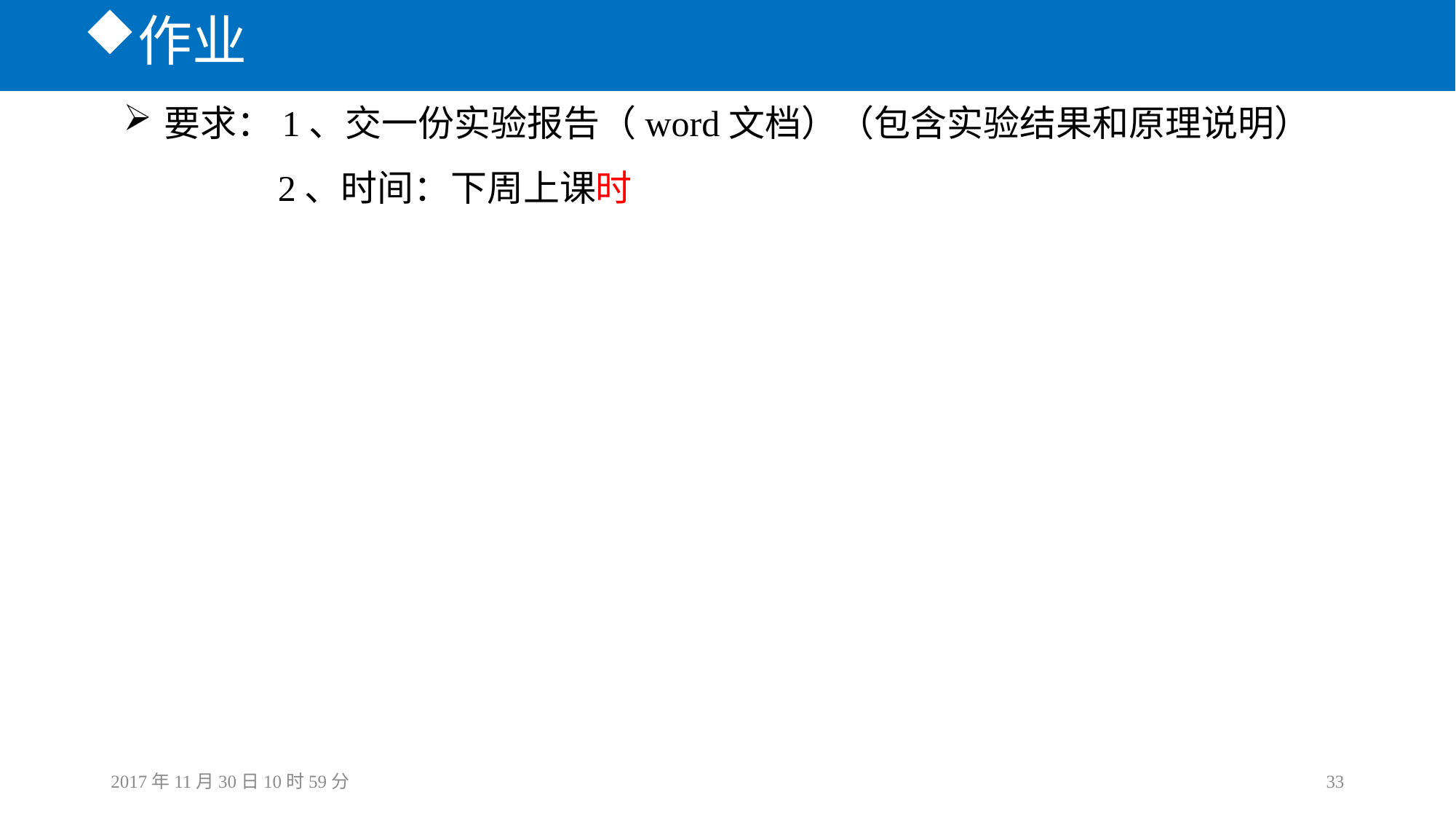

# 作业
要求：1、交一份实验报告（word文档）（包含实验结果和原理说明）
                 2、时间：下周上课时
2017年11月30日10时59分
33